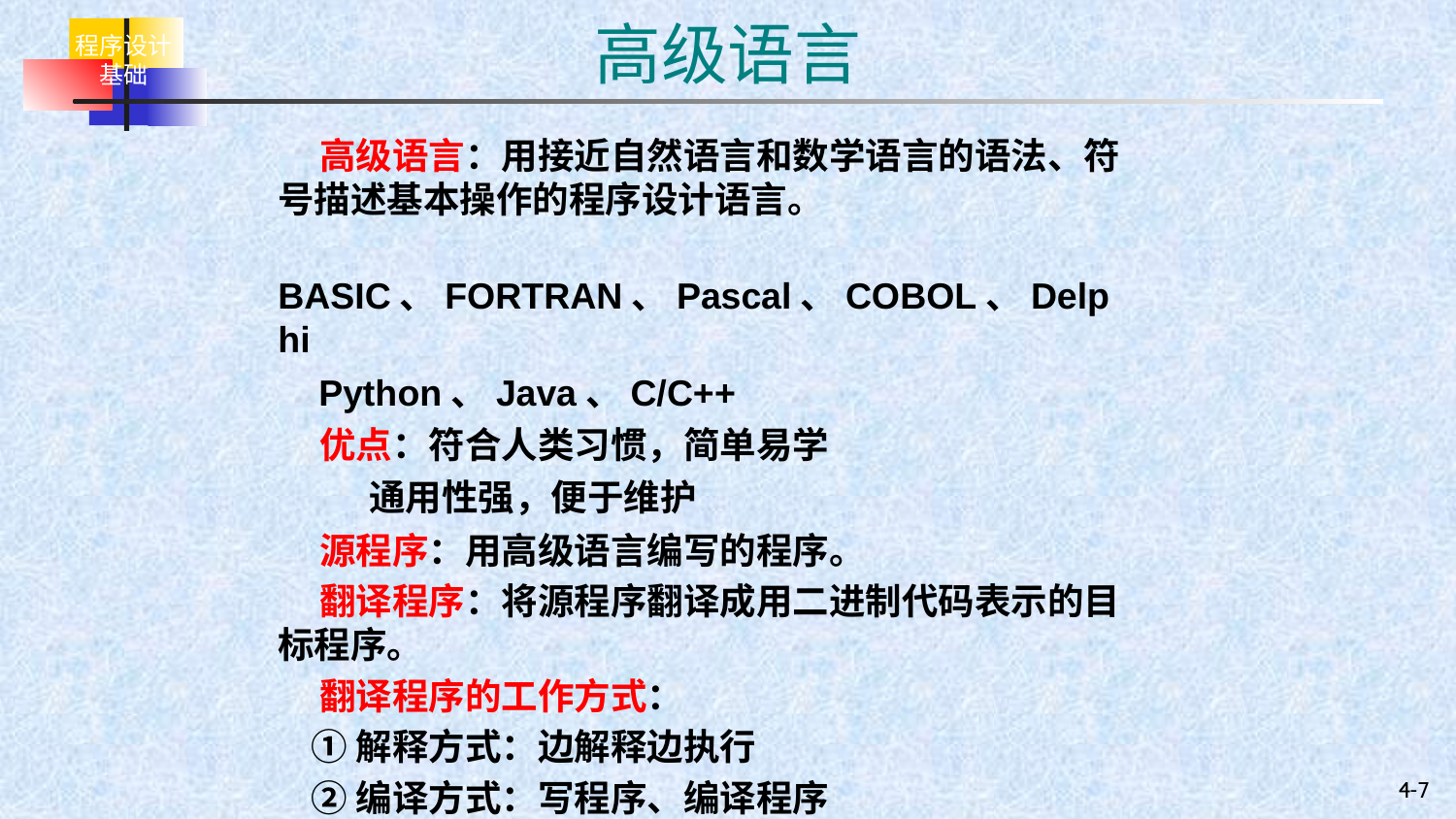

# 高级语言
    高级语言：用接近自然语言和数学语言的语法、符号描述基本操作的程序设计语言。
    BASIC、FORTRAN、Pascal、COBOL、Delphi
    Python、Java、C/C++
    优点：符合人类习惯，简单易学
          通用性强，便于维护
    源程序：用高级语言编写的程序。
    翻译程序：将源程序翻译成用二进制代码表示的目标程序。
    翻译程序的工作方式：
    ①解释方式：边解释边执行
    ②编译方式：写程序、编译程序
                        运行程序

4-7